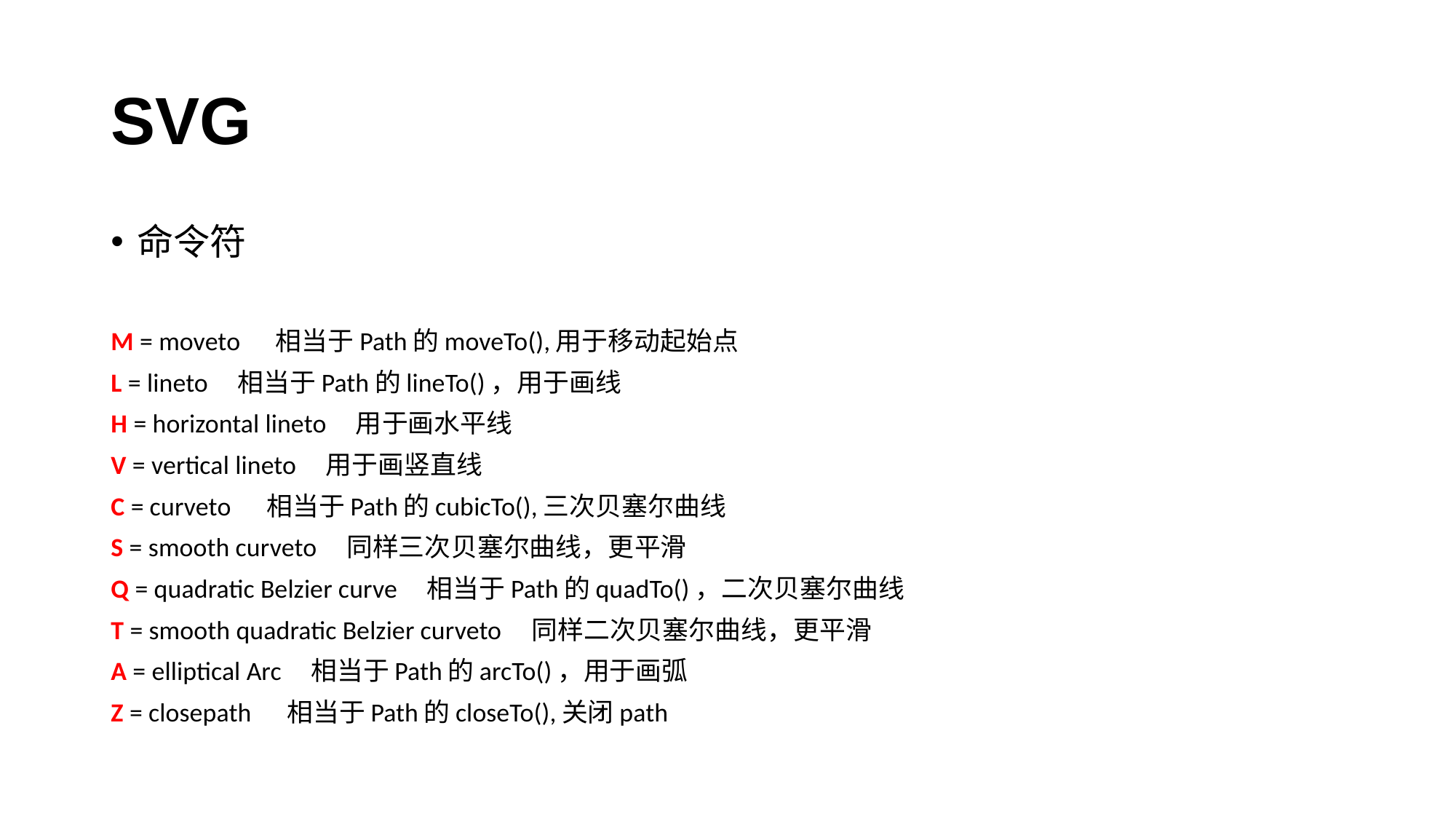

# SVG
命令符

M = moveto     相当于Path的moveTo(),用于移动起始点
L = lineto    相当于Path的lineTo()，用于画线
H = horizontal lineto    用于画水平线
V = vertical lineto    用于画竖直线
C = curveto     相当于Path的cubicTo(),三次贝塞尔曲线
S = smooth curveto    同样三次贝塞尔曲线，更平滑
Q = quadratic Belzier curve    相当于Path的quadTo()，二次贝塞尔曲线
T = smooth quadratic Belzier curveto    同样二次贝塞尔曲线，更平滑
A = elliptical Arc    相当于Path的arcTo()，用于画弧
Z = closepath     相当于Path的closeTo(),关闭path